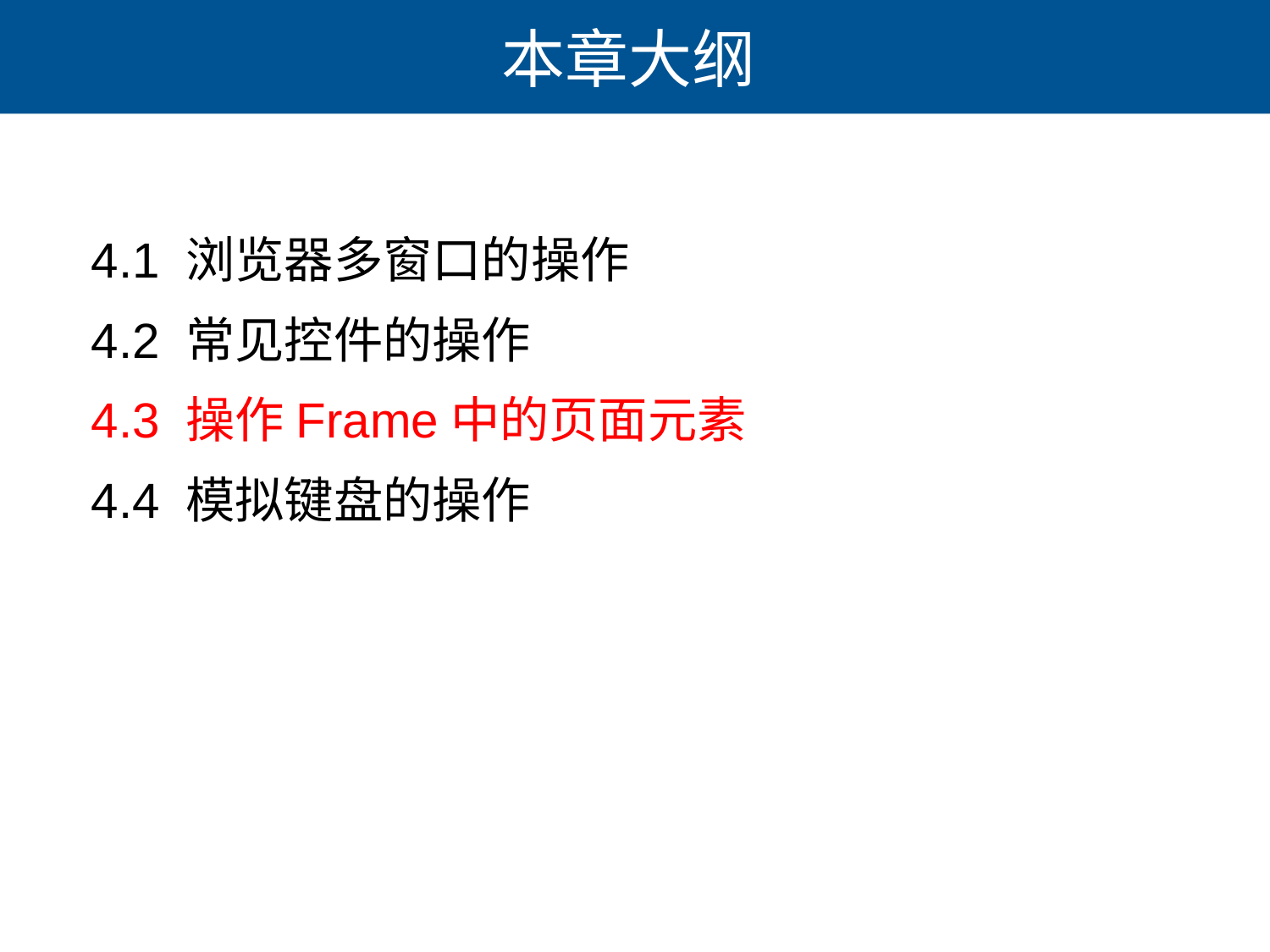

# 本章大纲
4.1 浏览器多窗口的操作
4.2 常见控件的操作
4.3 操作Frame中的页面元素
4.4 模拟键盘的操作